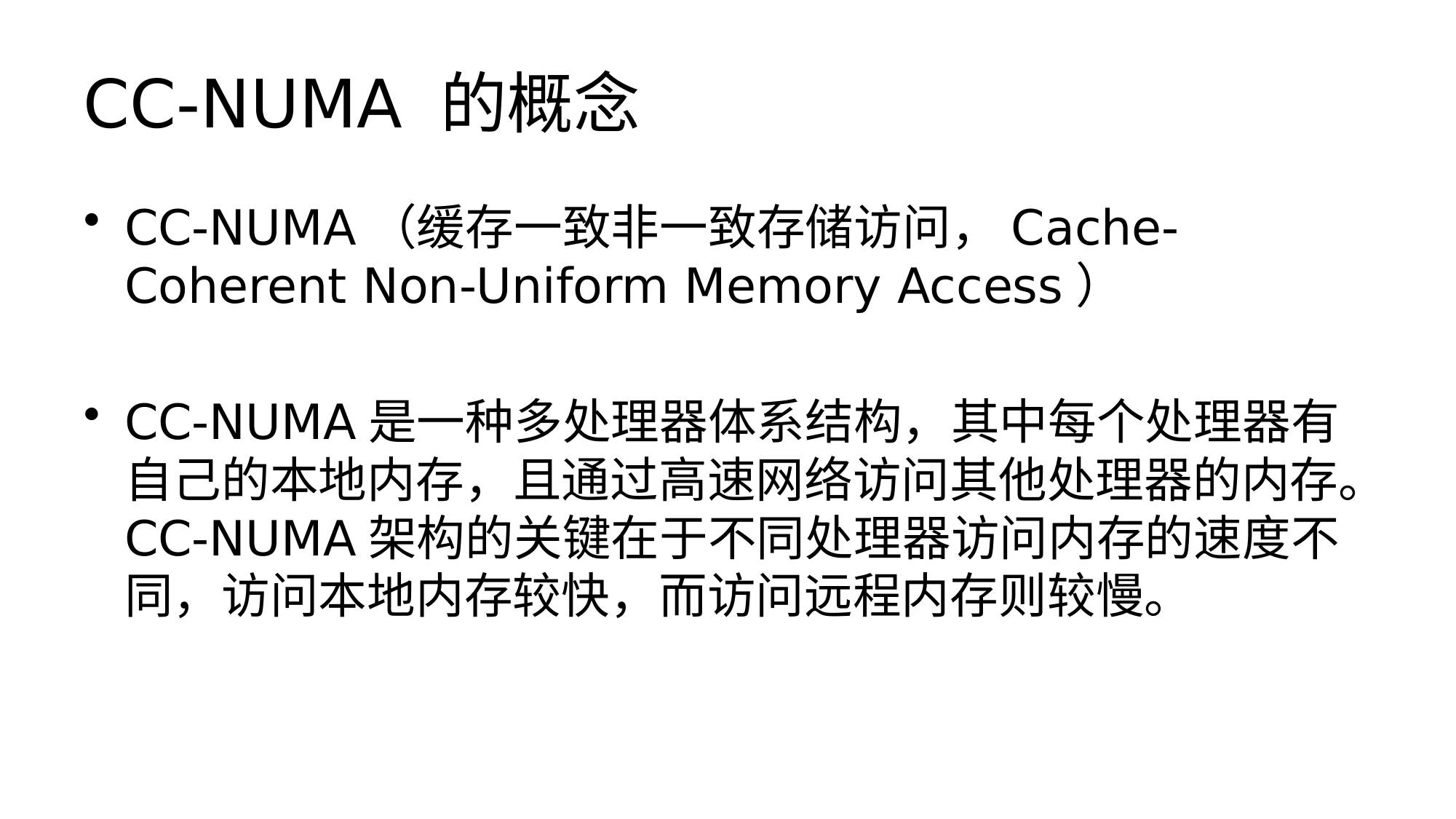

# CC-NUMA 的概念
CC-NUMA（缓存一致非一致存储访问，Cache-Coherent Non-Uniform Memory Access）

CC-NUMA是一种多处理器体系结构，其中每个处理器有自己的本地内存，且通过高速网络访问其他处理器的内存。CC-NUMA架构的关键在于不同处理器访问内存的速度不同，访问本地内存较快，而访问远程内存则较慢。
29